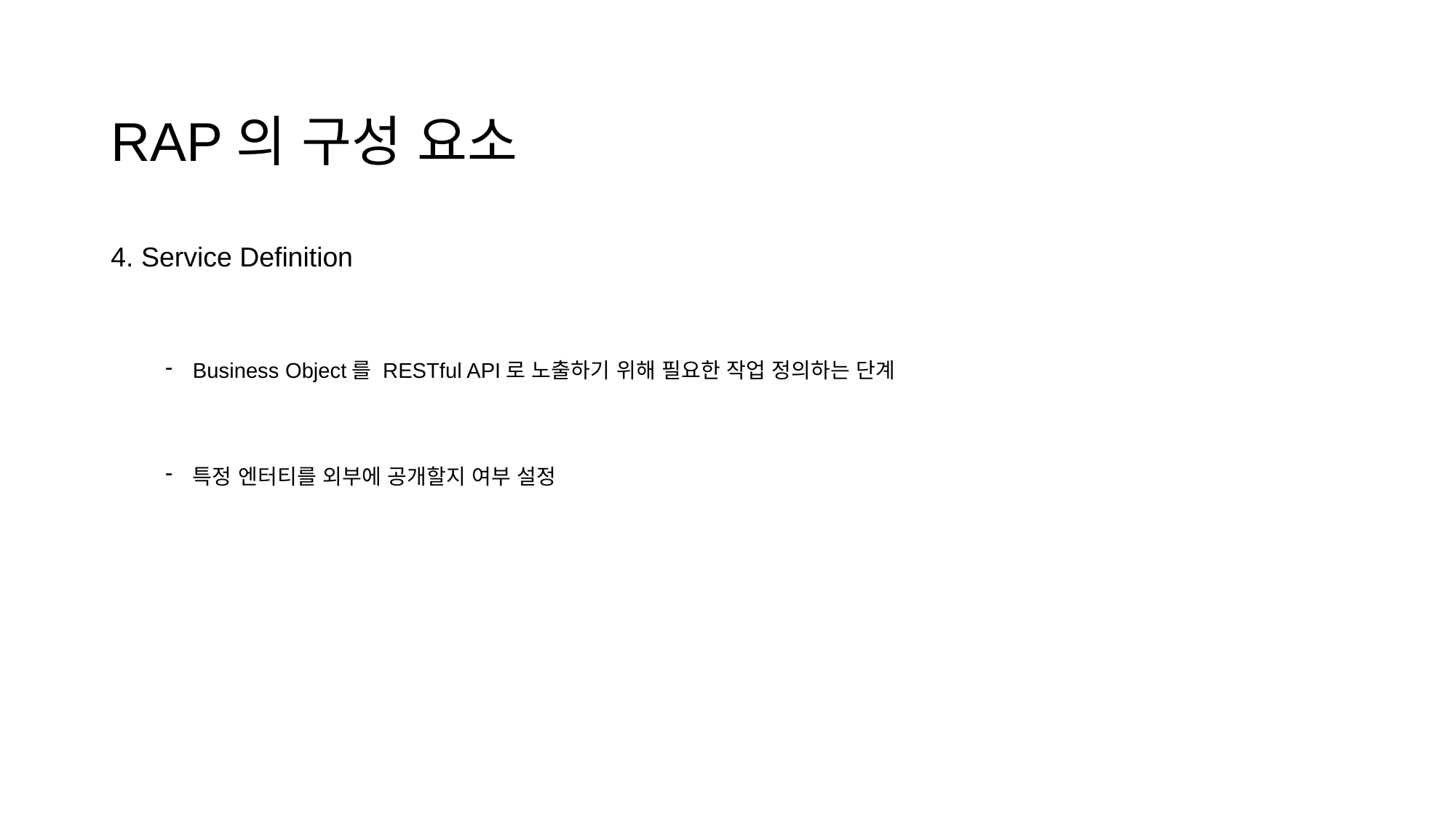

# RAP의 구성 요소
4. Service Definition

Business Object를 RESTful API로 노출하기 위해 필요한 작업 정의하는 단계

특정 엔터티를 외부에 공개할지 여부 설정